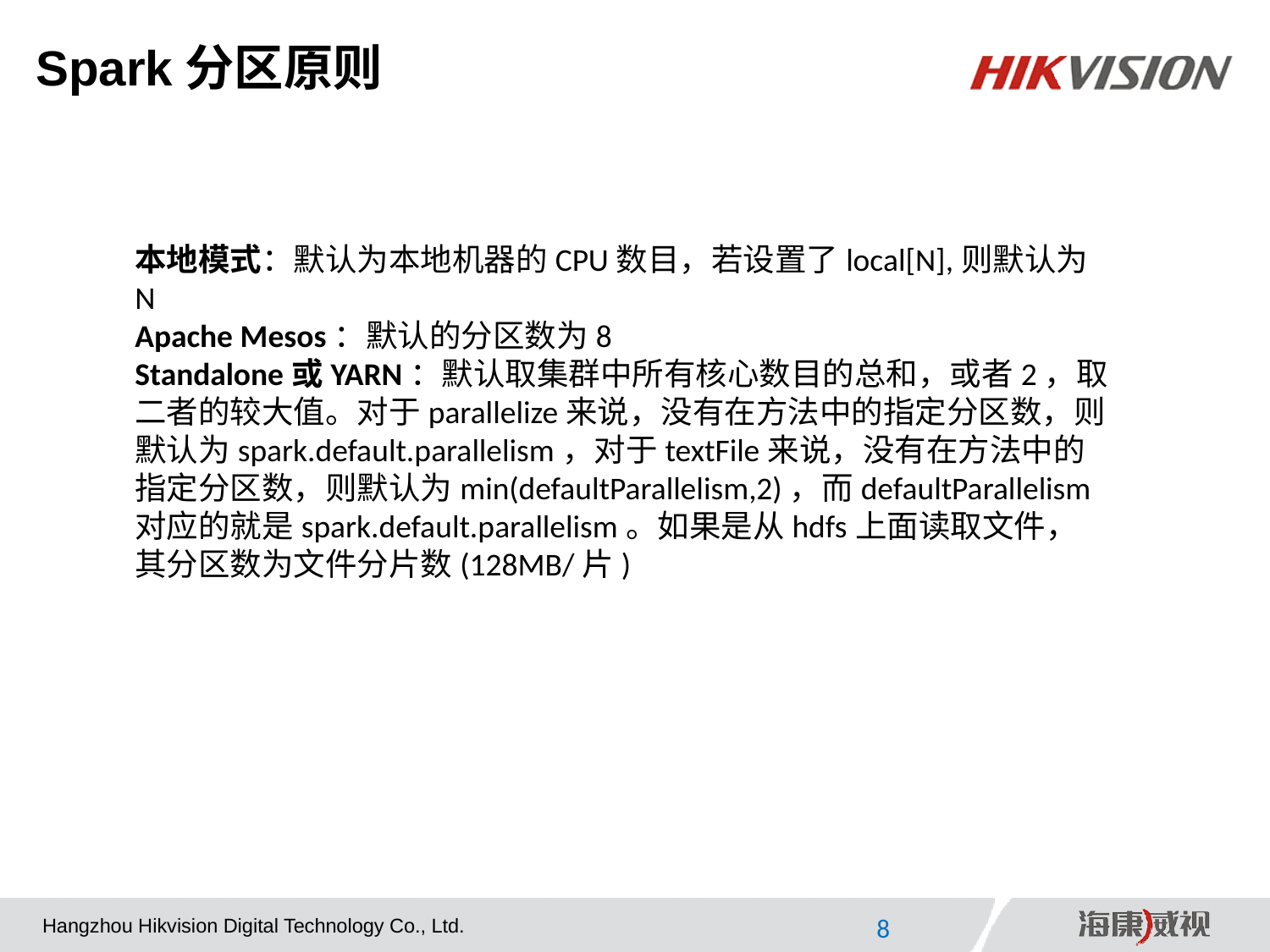

# Spark分区原则
本地模式：默认为本地机器的CPU数目，若设置了local[N],则默认为N
Apache Mesos：默认的分区数为8
Standalone或YARN：默认取集群中所有核心数目的总和，或者2，取二者的较大值。对于parallelize来说，没有在方法中的指定分区数，则默认为spark.default.parallelism，对于textFile来说，没有在方法中的指定分区数，则默认为min(defaultParallelism,2)，而defaultParallelism对应的就是spark.default.parallelism。如果是从hdfs上面读取文件，其分区数为文件分片数(128MB/片)